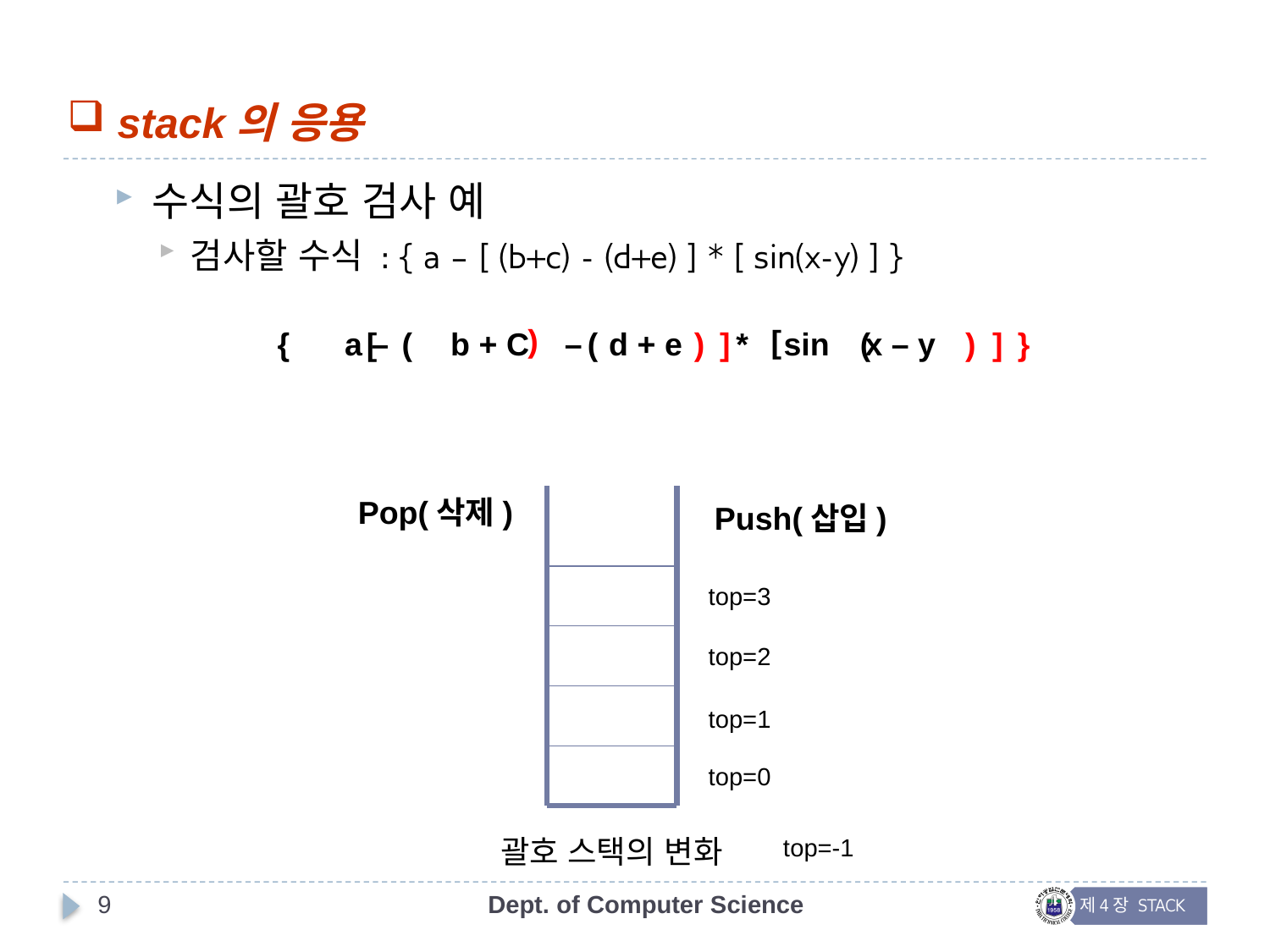

stack의 응용
수식의 괄호 검사 예
검사할 수식 : { a – [ (b+c) - (d+e) ] * [ sin(x-y) ] }
)
[
{
a –       b + C    –   d + e      *    sin    x – y
 [
)
]
(
)
]
}
(
(
Pop(삭제)
Push(삽입)
top=3
top=2
top=1
top=0
괄호 스택의 변화
top=-1
9
Dept. of Computer Science